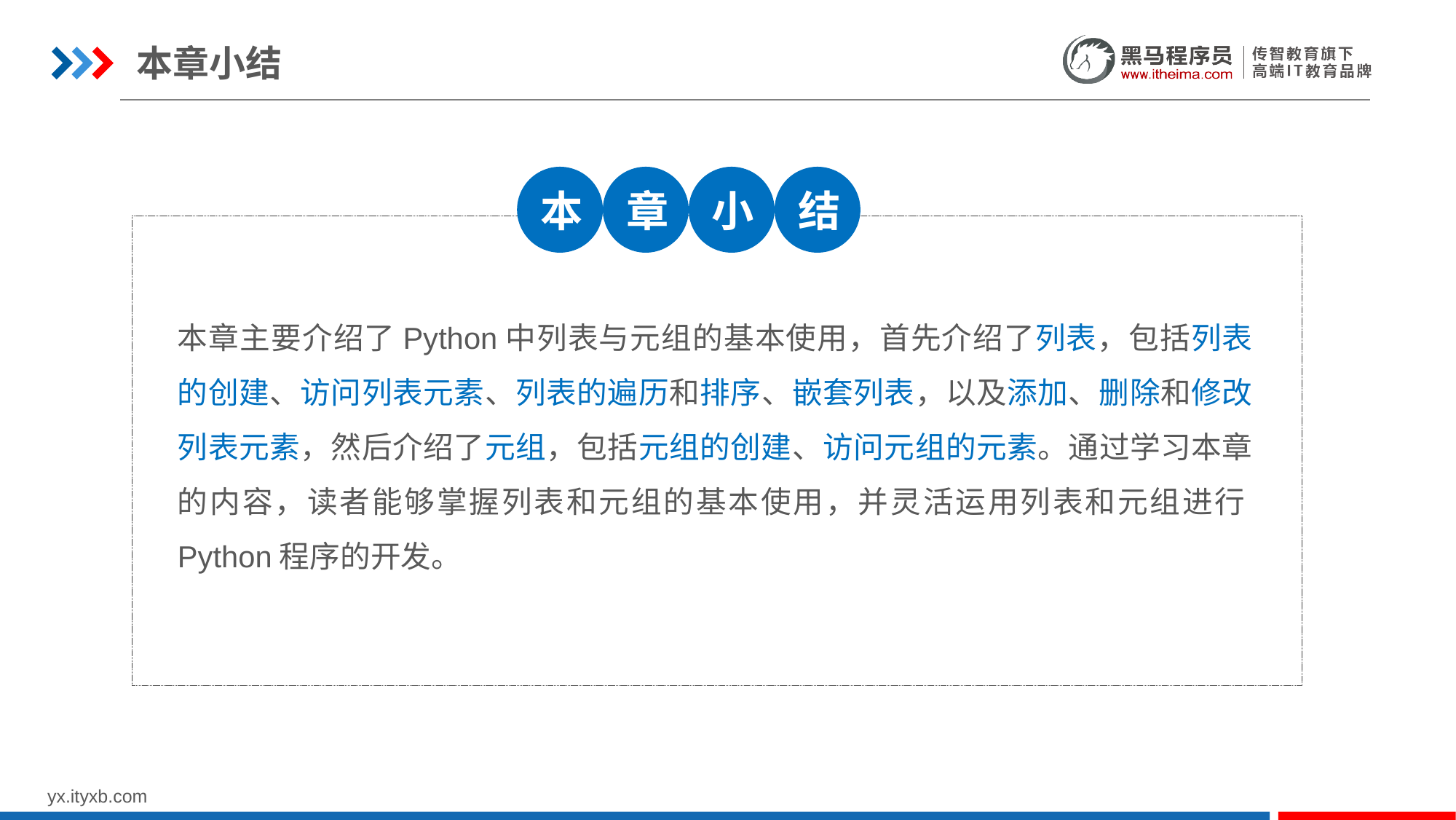

本章小结
本
章
小
结

本章主要介绍了Python中列表与元组的基本使用，首先介绍了列表，包括列表的创建、访问列表元素、列表的遍历和排序、嵌套列表，以及添加、删除和修改列表元素，然后介绍了元组，包括元组的创建、访问元组的元素。通过学习本章的内容，读者能够掌握列表和元组的基本使用，并灵活运用列表和元组进行Python程序的开发。